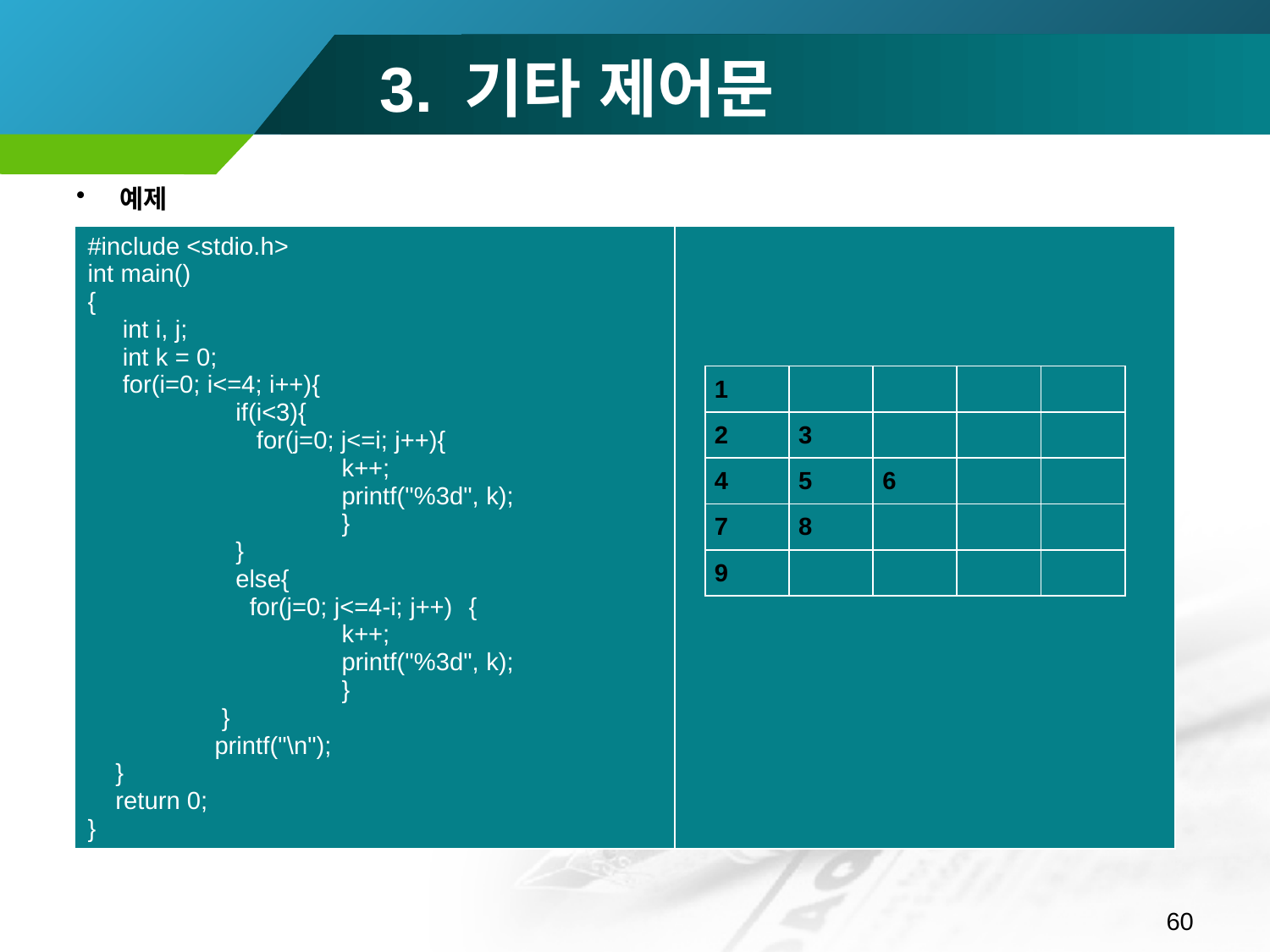

# 3. 기타 제어문
예제
| #include <stdio.h> int main() { int i, j; int k = 0; for(i=0; i<=4; i++){ if(i<3){ for(j=0; j<=i; j++){ k++; printf("%3d", k); } } else{ for(j=0; j<=4-i; j++) { k++; printf("%3d", k); } } printf("\n"); } return 0; } |  |
| --- | --- |
| 1 |  |  |  |  |
| --- | --- | --- | --- | --- |
| 2 | 3 |  |  |  |
| 4 | 5 | 6 |  |  |
| 7 | 8 |  |  |  |
| 9 |  |  |  |  |
60